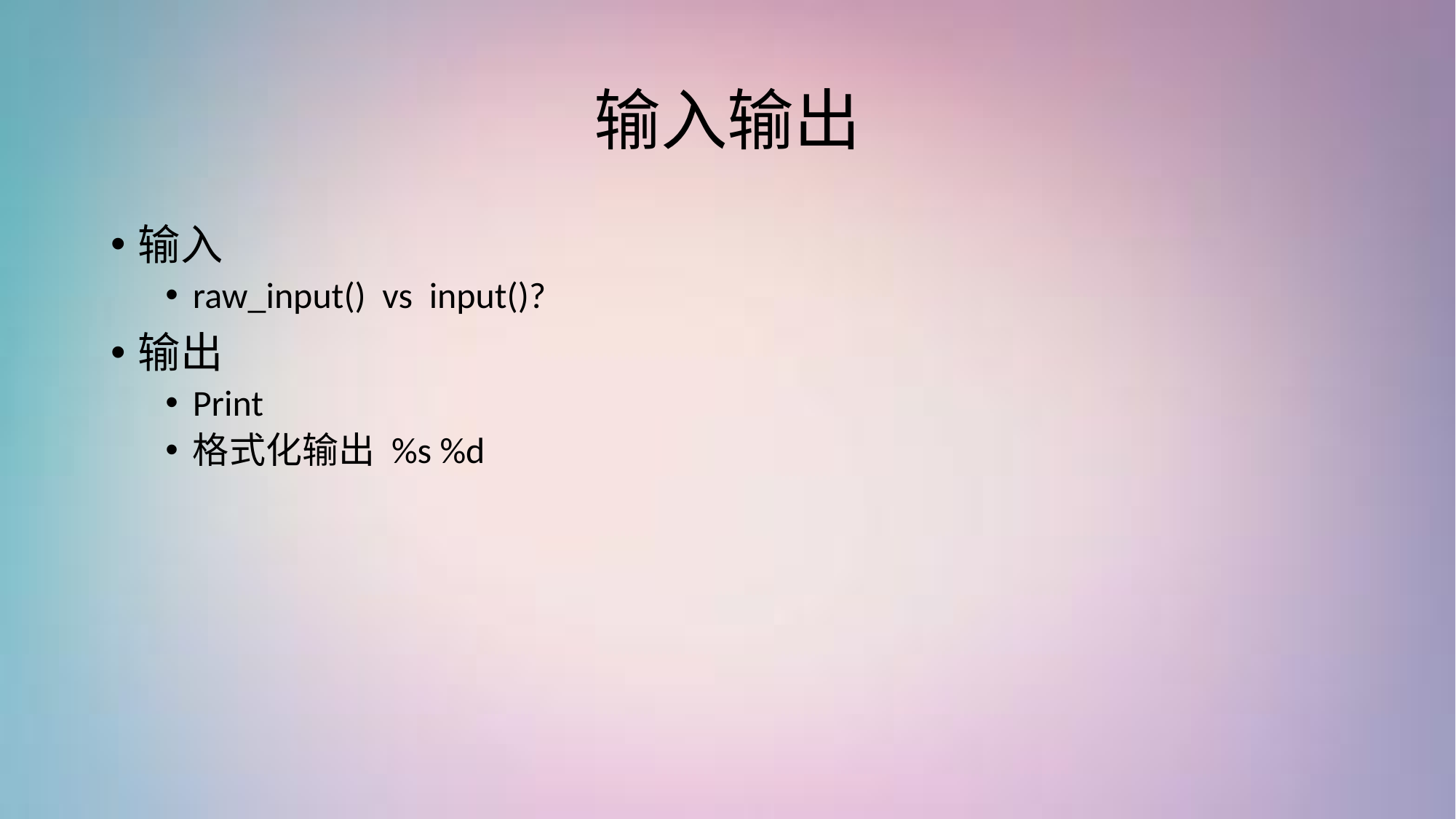

# 输入输出
输入
raw_input()  vs  input()?
输出
Print
格式化输出 %s %d